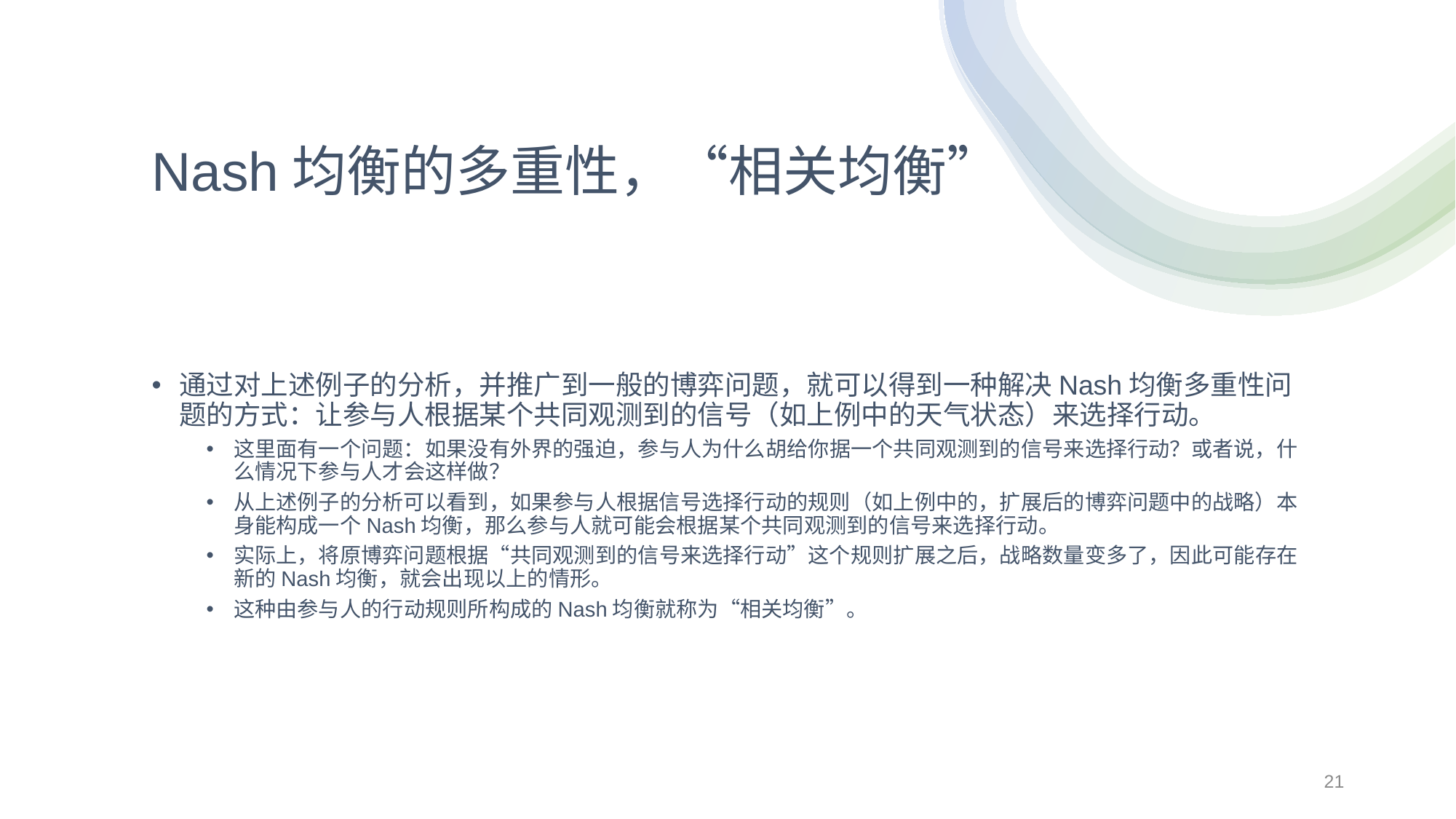

# Nash均衡的多重性，“相关均衡”
通过对上述例子的分析，并推广到一般的博弈问题，就可以得到一种解决Nash均衡多重性问题的方式：让参与人根据某个共同观测到的信号（如上例中的天气状态）来选择行动。
这里面有一个问题：如果没有外界的强迫，参与人为什么胡给你据一个共同观测到的信号来选择行动？或者说，什么情况下参与人才会这样做？
从上述例子的分析可以看到，如果参与人根据信号选择行动的规则（如上例中的，扩展后的博弈问题中的战略）本身能构成一个Nash均衡，那么参与人就可能会根据某个共同观测到的信号来选择行动。
实际上，将原博弈问题根据“共同观测到的信号来选择行动”这个规则扩展之后，战略数量变多了，因此可能存在新的Nash均衡，就会出现以上的情形。
这种由参与人的行动规则所构成的Nash均衡就称为“相关均衡”。
21